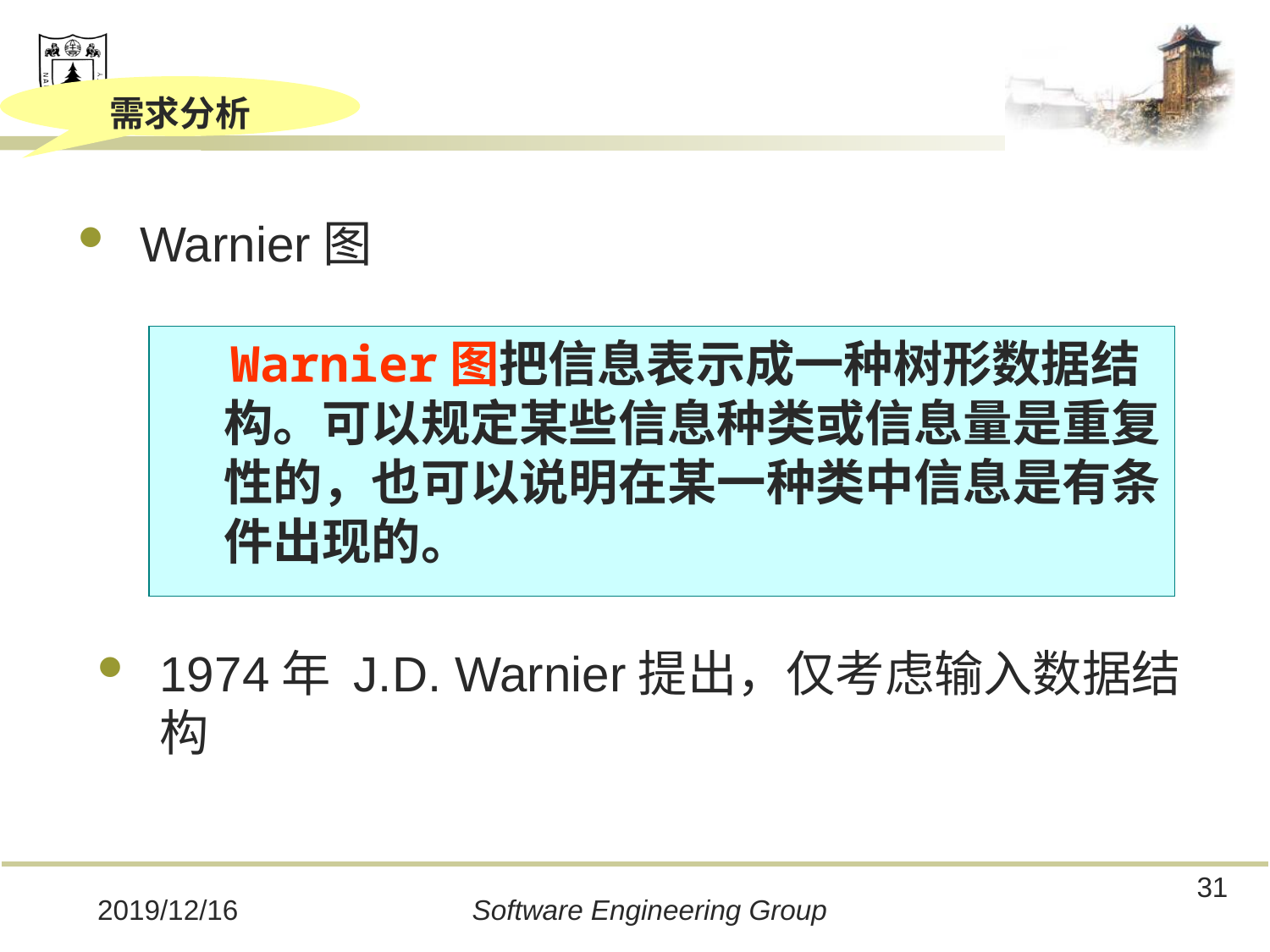

需求分析
Warnier图
     Warnier图把信息表示成一种树形数据结构。可以规定某些信息种类或信息量是重复性的，也可以说明在某一种类中信息是有条件出现的。
1974年 J.D. Warnier提出，仅考虑输入数据结构
31
2019/12/16
Software Engineering Group